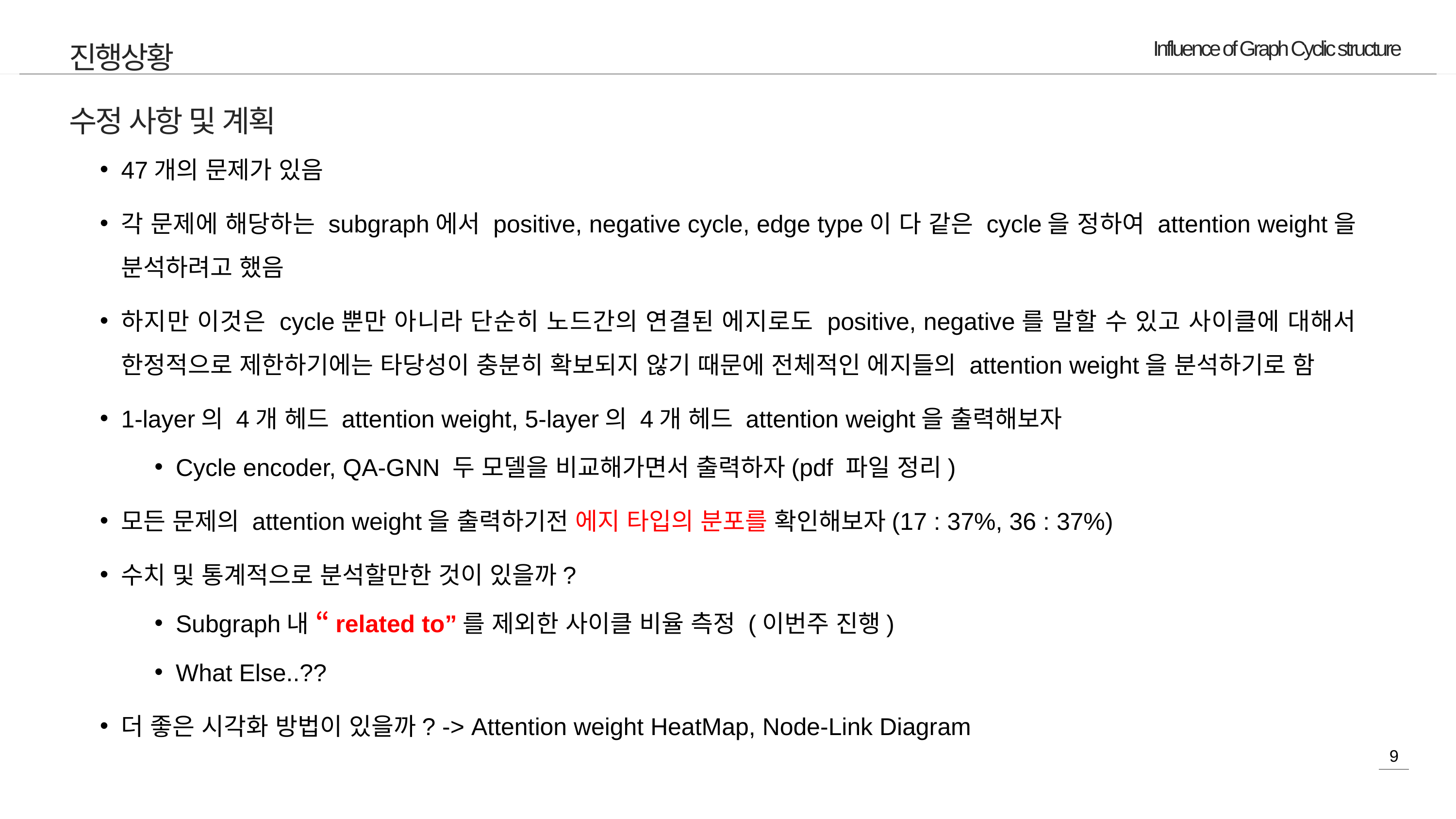

진행상황
수정 사항 및 계획
47개의 문제가 있음
각 문제에 해당하는 subgraph에서 positive, negative cycle, edge type이 다 같은 cycle을 정하여 attention weight을 분석하려고 했음
하지만 이것은 cycle뿐만 아니라 단순히 노드간의 연결된 에지로도 positive, negative를 말할 수 있고 사이클에 대해서 한정적으로 제한하기에는 타당성이 충분히 확보되지 않기 때문에 전체적인 에지들의 attention weight을 분석하기로 함
1-layer의 4개 헤드 attention weight, 5-layer의 4개 헤드 attention weight을 출력해보자
Cycle encoder, QA-GNN 두 모델을 비교해가면서 출력하자(pdf 파일 정리)
모든 문제의 attention weight을 출력하기전 에지 타입의 분포를 확인해보자(17 : 37%, 36 : 37%)
수치 및 통계적으로 분석할만한 것이 있을까?
Subgraph내 “related to”를 제외한 사이클 비율 측정 (이번주 진행)
What Else..??
더 좋은 시각화 방법이 있을까? -> Attention weight HeatMap, Node-Link Diagram